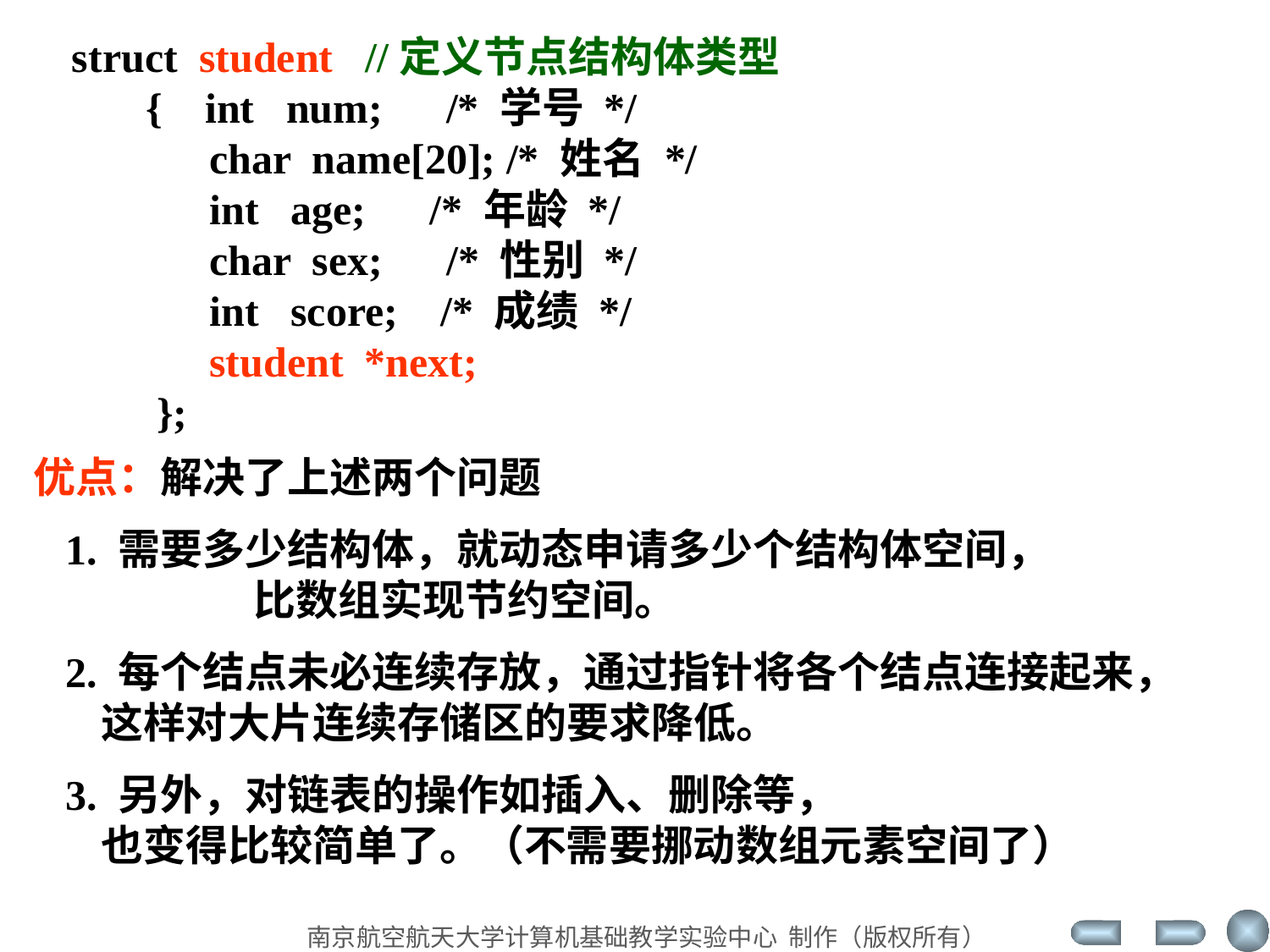

struct  student   //定义节点结构体类型
       {    int   num;      /* 学号 */
             char  name[20]; /* 姓名 */
             int   age;      /* 年龄 */
             char  sex;      /* 性别 */
             int   score;    /* 成绩 */
             student  *next;
        };
优点：解决了上述两个问题
   1. 需要多少结构体，就动态申请多少个结构体空间，
                      比数组实现节约空间。
   2. 每个结点未必连续存放，通过指针将各个结点连接起来，
      这样对大片连续存储区的要求降低。
   3. 另外，对链表的操作如插入、删除等，
      也变得比较简单了。（不需要挪动数组元素空间了）